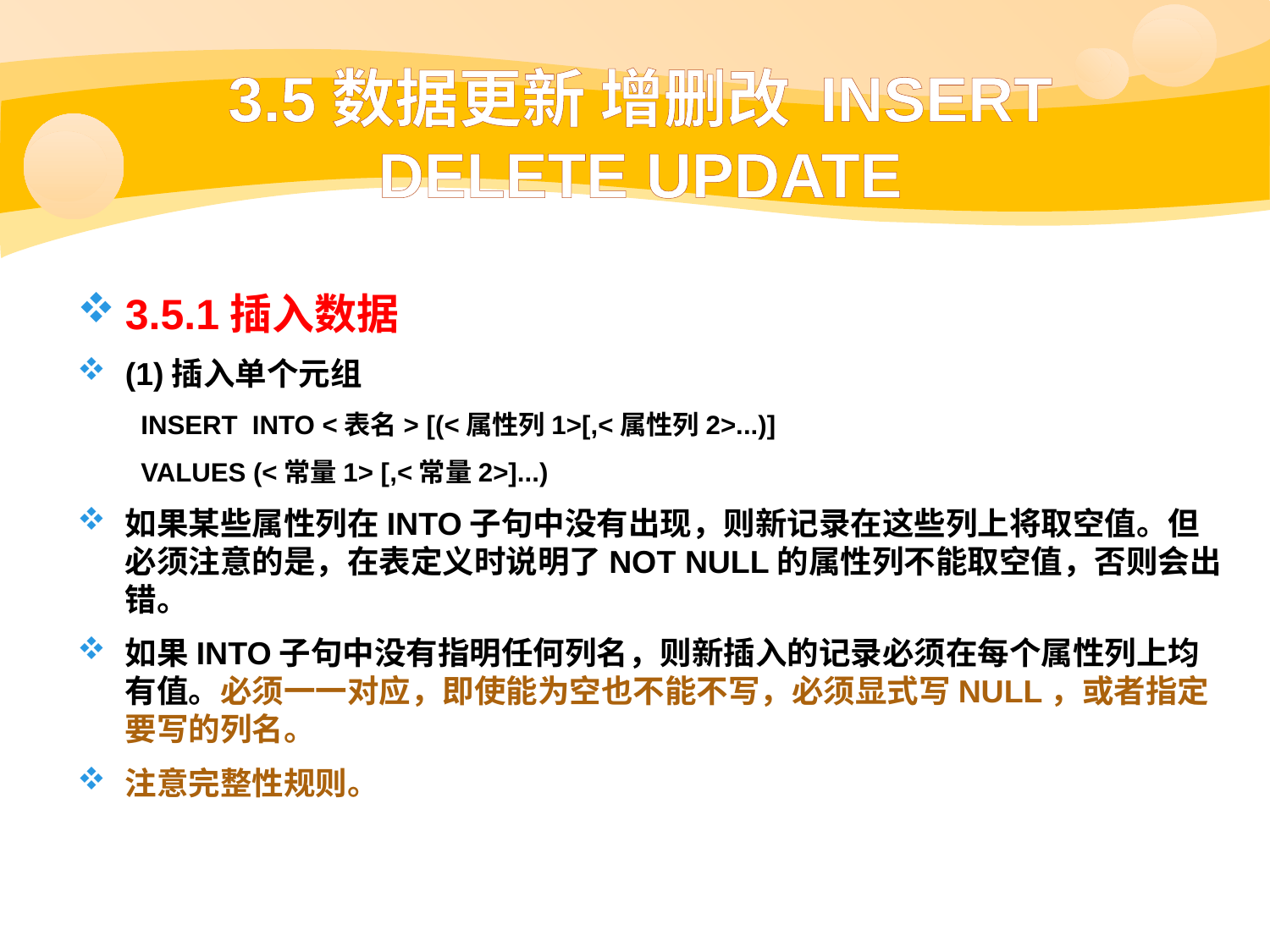

# 3.5数据更新 增删改 INSERT DELETE UPDATE
3.5.1插入数据
(1)插入单个元组
INSERT  INTO <表名> [(<属性列1>[,<属性列2>...)]
VALUES (<常量1> [,<常量2>]...)
如果某些属性列在INTO子句中没有出现，则新记录在这些列上将取空值。但必须注意的是，在表定义时说明了NOT NULL的属性列不能取空值，否则会出错。
如果INTO子句中没有指明任何列名，则新插入的记录必须在每个属性列上均有值。必须一一对应，即使能为空也不能不写，必须显式写NULL，或者指定要写的列名。
注意完整性规则。